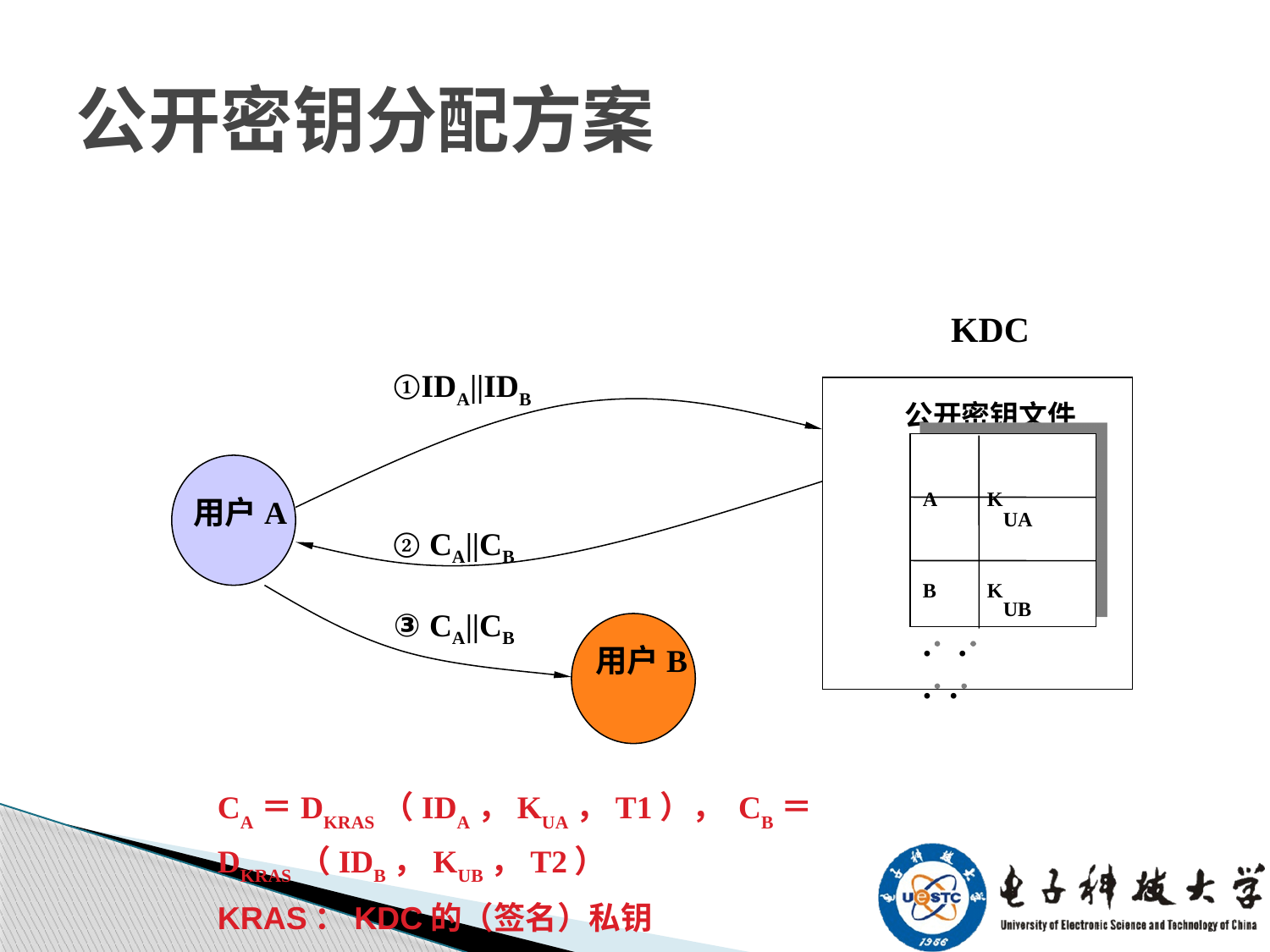

# 公开密钥分配方案
KDC

公开密钥文件
①IDA||IDB

② CA||CB

③ CA||CB

A          KUA

B          KUB
.   .
.  .

  用户A

  用户B
CA＝DKRAS（IDA，KUA，T1）， CB＝DKRAS（IDB，KUB，T2）
KRAS：KDC的（签名）私钥